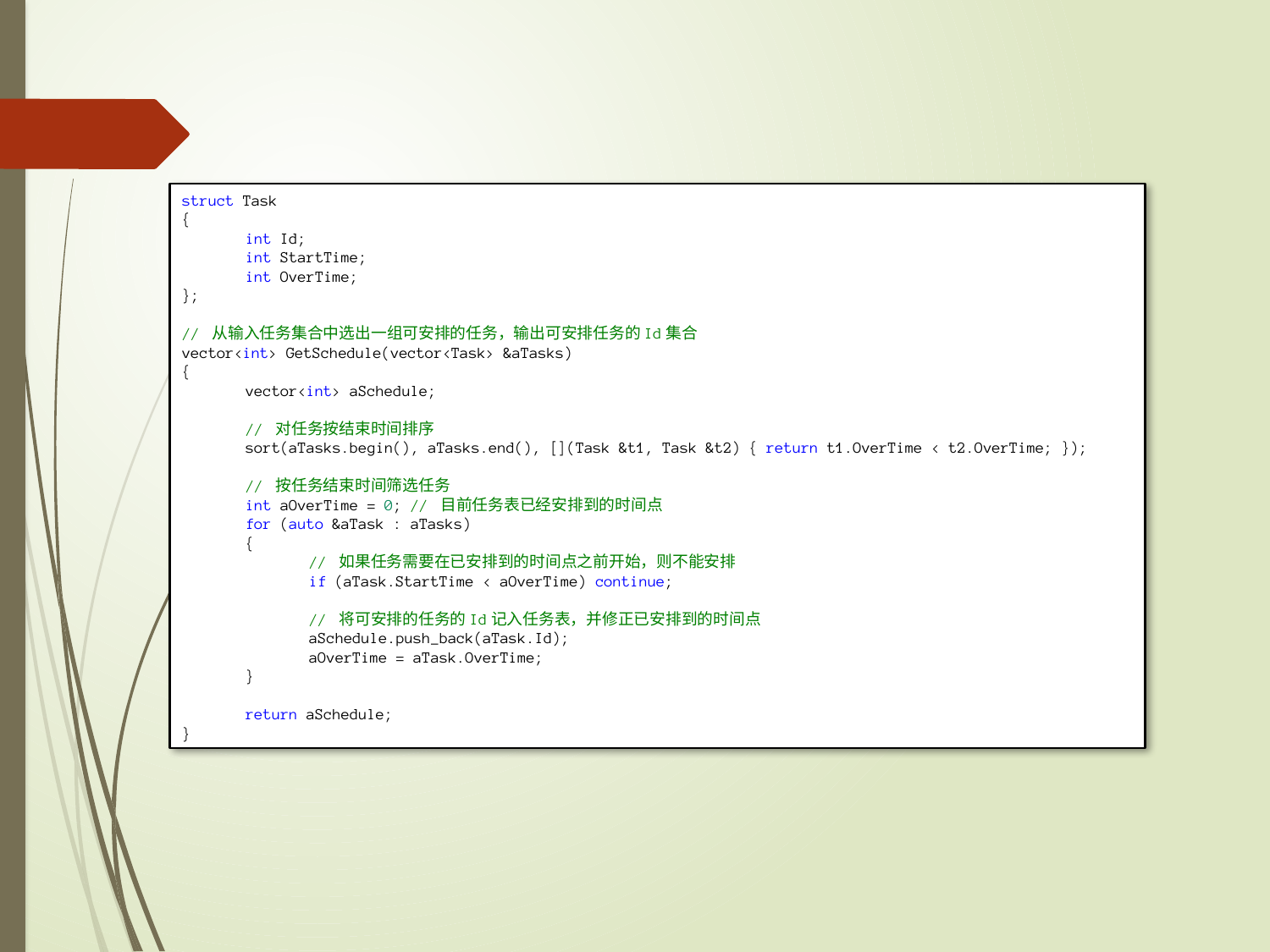

struct Task
{
int Id;
int StartTime;
int OverTime;
};

// 从输入任务集合中选出一组可安排的任务，输出可安排任务的Id集合
vector<int> GetSchedule(vector<Task> &aTasks)
{
vector<int> aSchedule;
// 对任务按结束时间排序
sort(aTasks.begin(), aTasks.end(), [](Task &t1, Task &t2) { return t1.OverTime < t2.OverTime; });
// 按任务结束时间筛选任务
int aOverTime = 0; // 目前任务表已经安排到的时间点
for (auto &aTask : aTasks)
{
// 如果任务需要在已安排到的时间点之前开始，则不能安排
if (aTask.StartTime < aOverTime) continue;

// 将可安排的任务的Id记入任务表，并修正已安排到的时间点
aSchedule.push_back(aTask.Id);
aOverTime = aTask.OverTime;
}

return aSchedule;
}